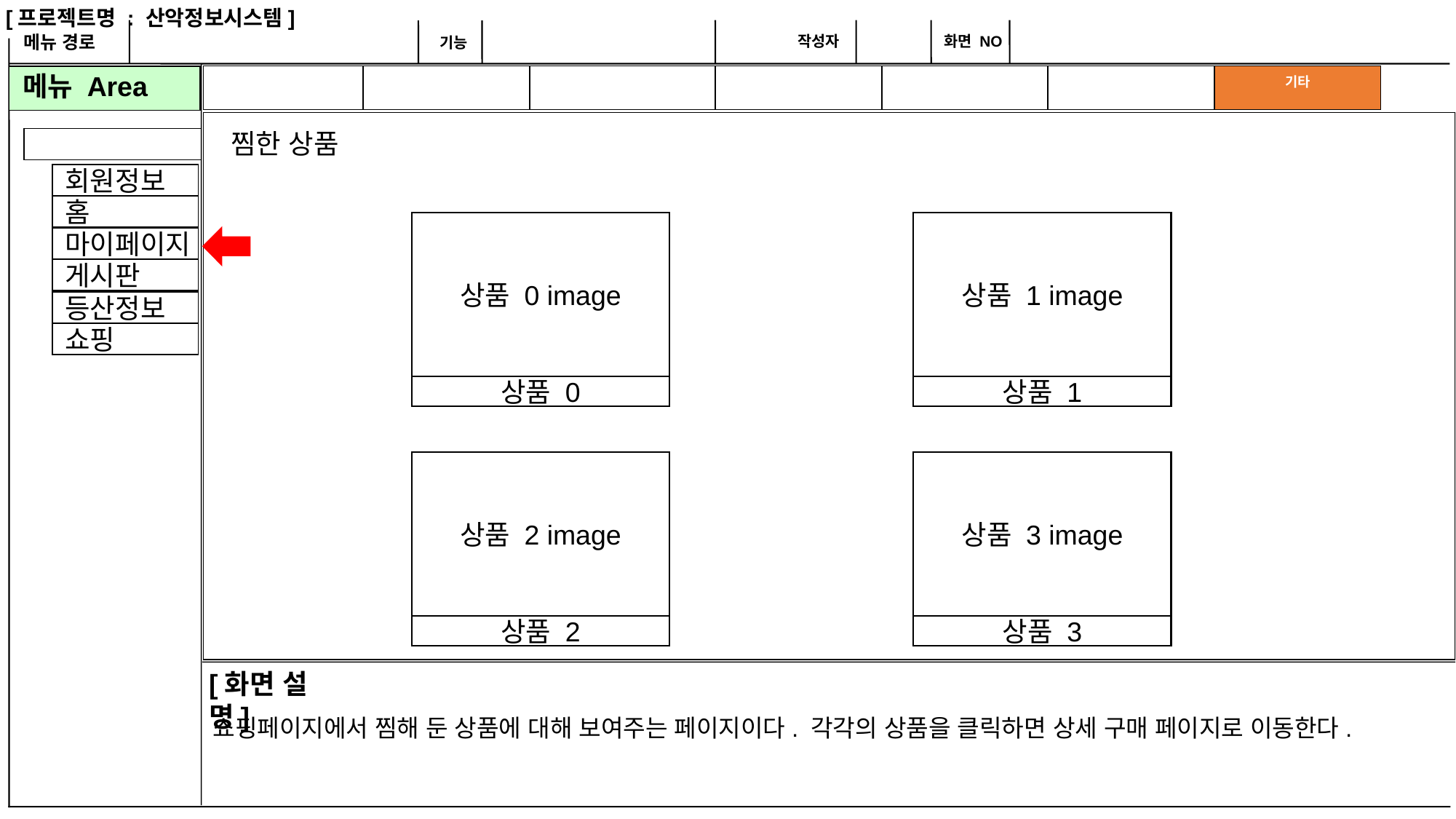

찜한 상품
상품 0 image
상품 0
상품 1 image
상품 1

상품 2 image
상품 2
상품 3 image
상품 3
쇼핑페이지에서 찜해 둔 상품에 대해 보여주는 페이지이다. 각각의 상품을 클릭하면 상세 구매 페이지로 이동한다.